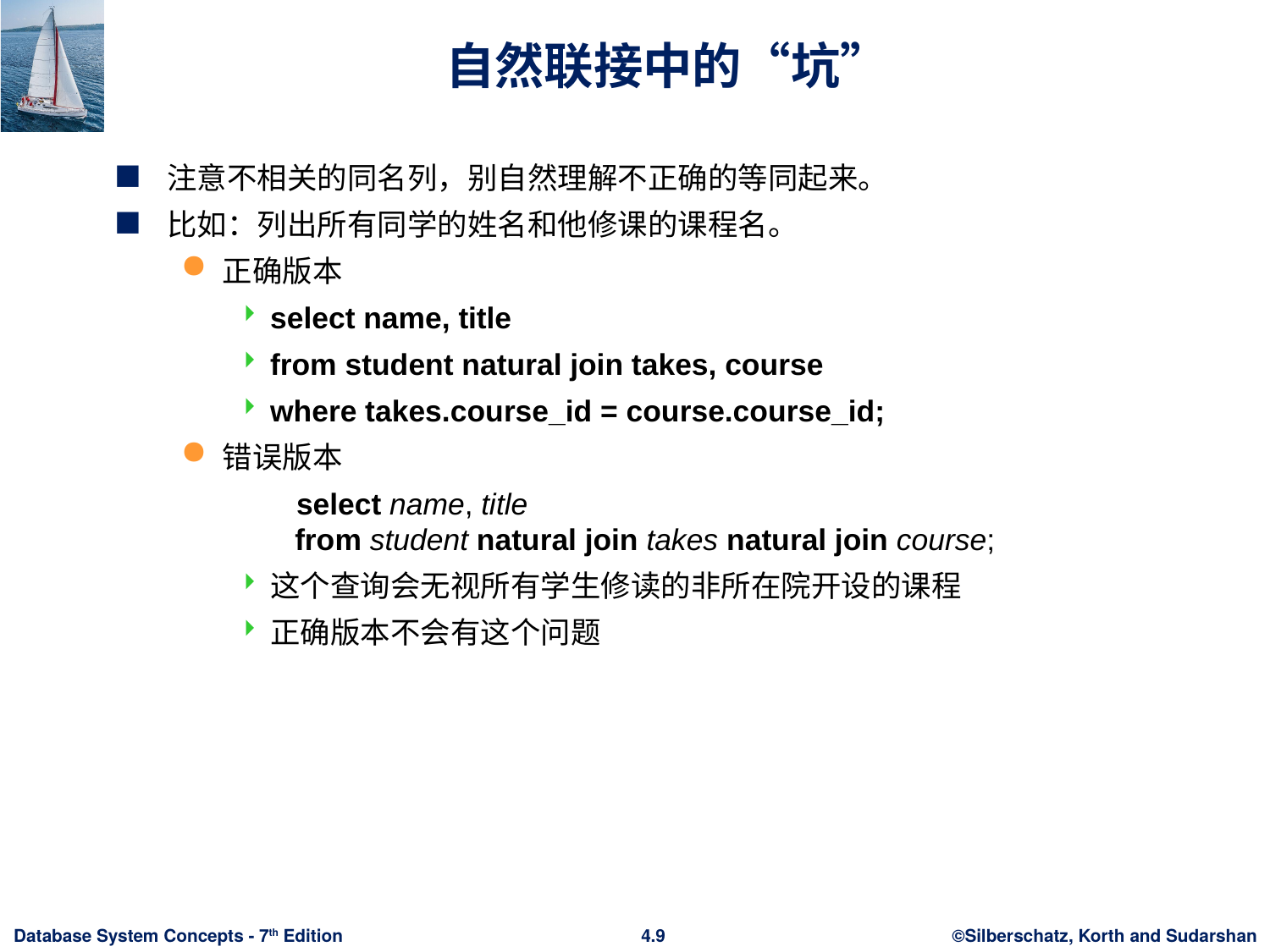

# 自然联接中的“坑”
注意不相关的同名列，别自然理解不正确的等同起来。
比如：列出所有同学的姓名和他修课的课程名。
正确版本
select name, title
from student natural join takes, course
where takes.course_id = course.course_id;
错误版本
       select name, title
   from student natural join takes natural join course;
这个查询会无视所有学生修读的非所在院开设的课程
正确版本不会有这个问题